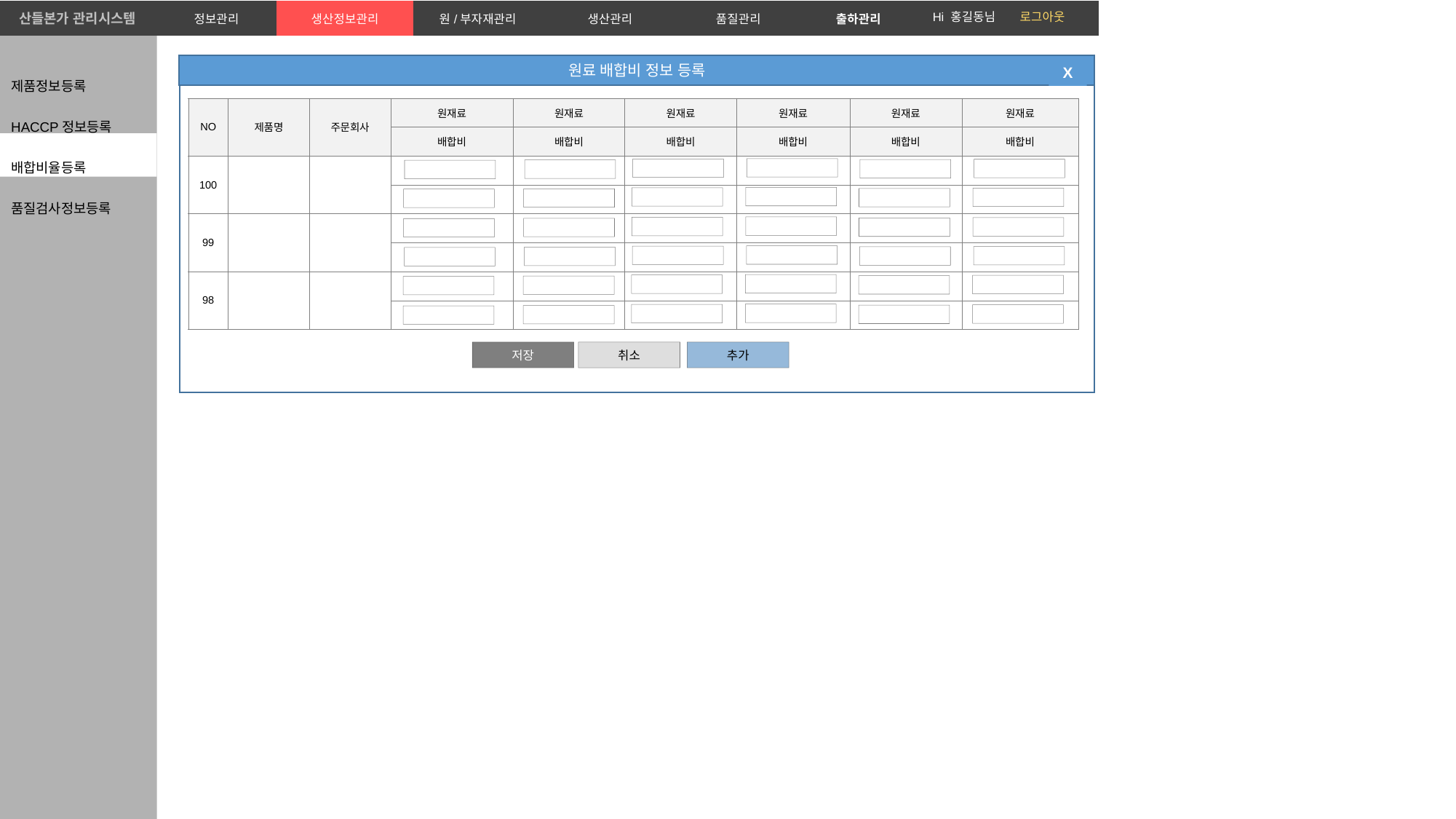

| 산들본가 관리시스템 | 정보관리 | 생산정보관리 | 원/부자재관리 | 생산관리 | 품질관리 | 출하관리 |  |
| --- | --- | --- | --- | --- | --- | --- | --- |
Hi 홍길동님       로그아웃

제품정보등록
HACCP정보등록
배합비율등록
품질검사정보등록
원료 배합비 정보 등록

X
| NO | 제품명 | 주문회사 | 원재료 | 원재료 | 원재료 | 원재료 | 원재료 | 원재료 |
| --- | --- | --- | --- | --- | --- | --- | --- | --- |
|  |  |  | 배합비 | 배합비 | 배합비 | 배합비 | 배합비 | 배합비 |
| 100 |  |  |  |  |  |  |  |  |
|  |  |  |  |  |  |  |  |  |
| 99 |  |  |  |  |  |  |  |  |
|  |  |  |  |  |  |  |  |  |
| 98 |  |  |  |  |  |  |  |  |
|  |  |  |  |  |  |  |  |  |

저장
취소
추가